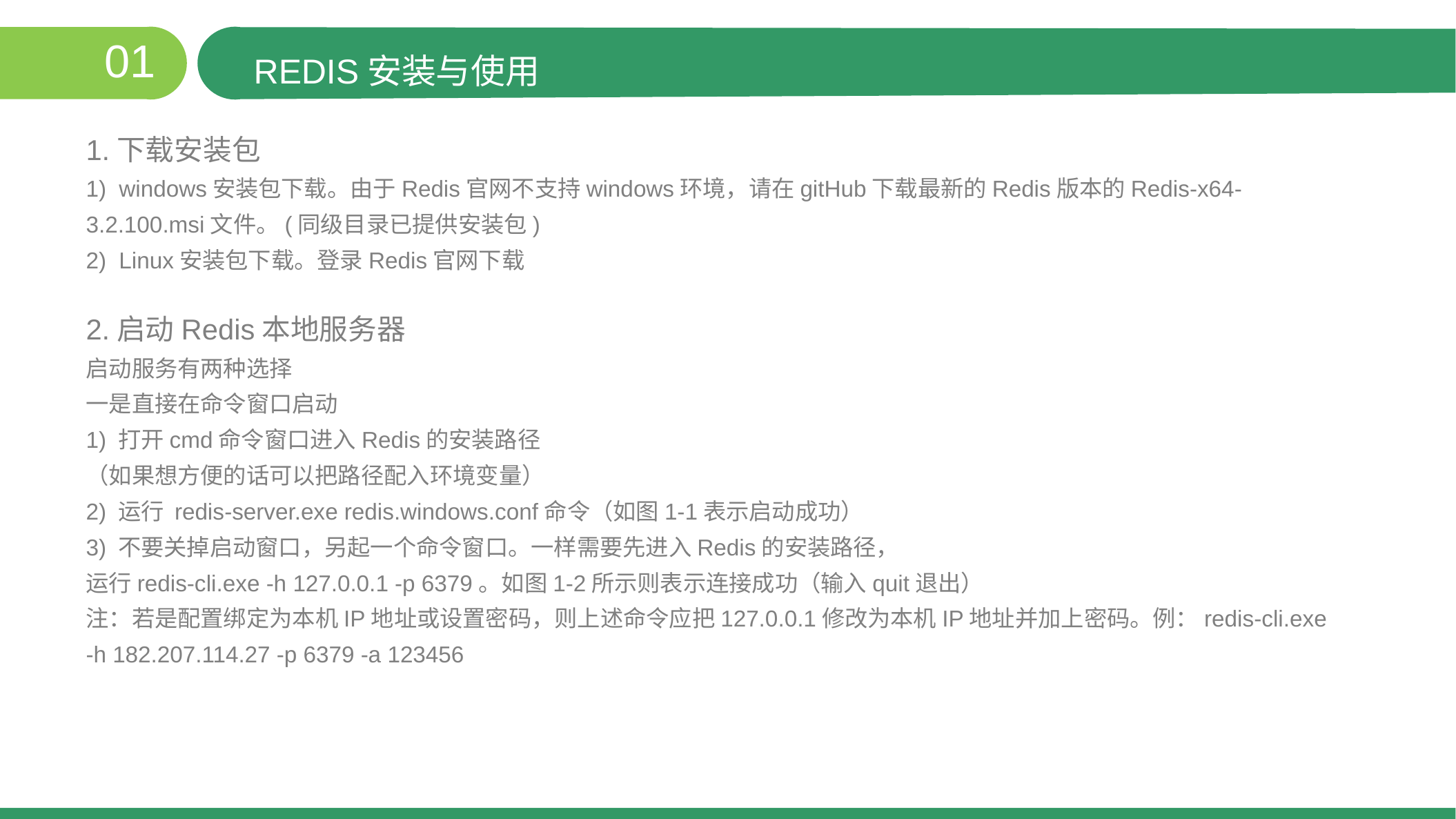

01

REDIS安装与使用

1.下载安装包
1)  windows安装包下载。由于Redis官网不支持windows环境，请在gitHub下载最新的Redis版本的Redis-x64-3.2.100.msi文件。(同级目录已提供安装包)
2)  Linux安装包下载。登录Redis官网下载

2.启动Redis本地服务器
启动服务有两种选择
一是直接在命令窗口启动
1) 打开cmd命令窗口进入Redis的安装路径
（如果想方便的话可以把路径配入环境变量）
2) 运行 redis-server.exe redis.windows.conf命令（如图1-1表示启动成功）
3) 不要关掉启动窗口，另起一个命令窗口。一样需要先进入Redis的安装路径，
运行redis-cli.exe -h 127.0.0.1 -p 6379。如图1-2所示则表示连接成功（输入quit退出）
注：若是配置绑定为本机IP地址或设置密码，则上述命令应把127.0.0.1修改为本机IP地址并加上密码。例：redis-cli.exe -h 182.207.114.27 -p 6379 -a 123456